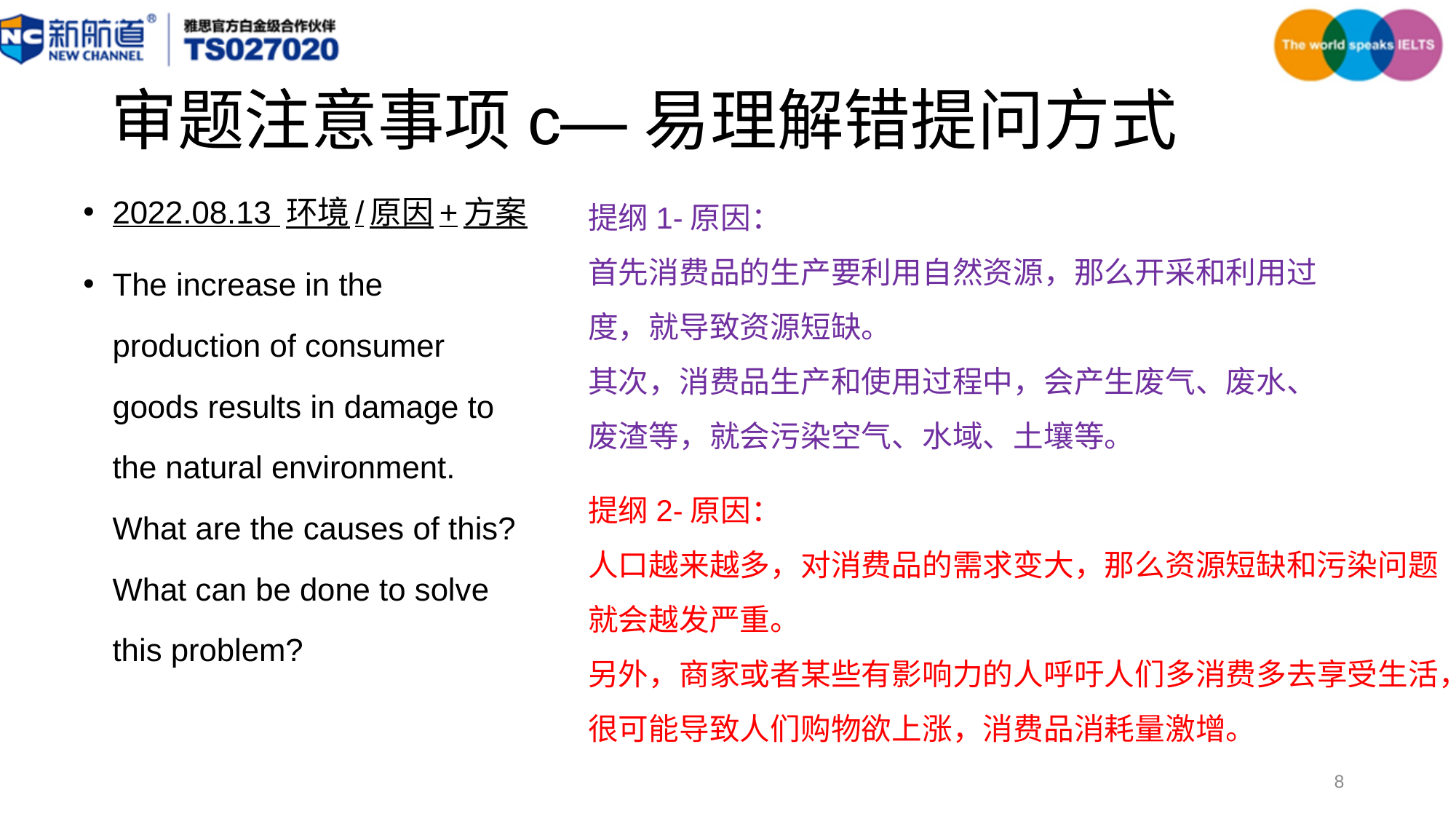

# 审题注意事项c—易理解错提问方式
2022.08.13 环境/原因+方案
The increase in the production of consumer goods results in damage to the natural environment. What are the causes of this? What can be done to solve this problem?

提纲1-原因：
首先消费品的生产要利用自然资源，那么开采和利用过度，就导致资源短缺。
其次，消费品生产和使用过程中，会产生废气、废水、废渣等，就会污染空气、水域、土壤等。
提纲2-原因：
人口越来越多，对消费品的需求变大，那么资源短缺和污染问题就会越发严重。
另外，商家或者某些有影响力的人呼吁人们多消费多去享受生活，很可能导致人们购物欲上涨，消费品消耗量激增。
8